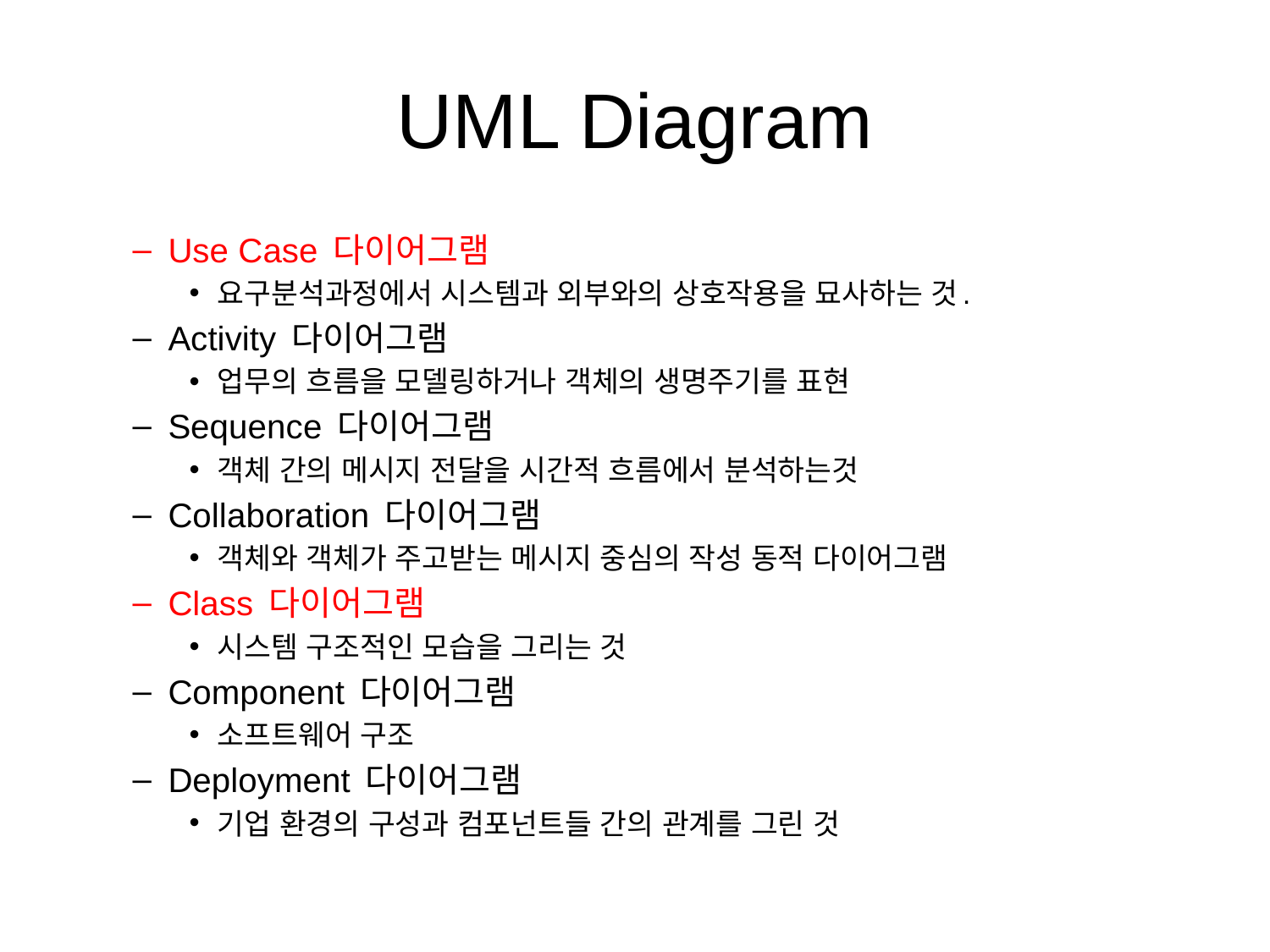

# UML Diagram
Use Case 다이어그램
요구분석과정에서 시스템과 외부와의 상호작용을 묘사하는 것.
Activity 다이어그램
업무의 흐름을 모델링하거나 객체의 생명주기를 표현
Sequence 다이어그램
객체 간의 메시지 전달을 시간적 흐름에서 분석하는것
Collaboration 다이어그램
객체와 객체가 주고받는 메시지 중심의 작성 동적 다이어그램
Class 다이어그램
시스템 구조적인 모습을 그리는 것
Component 다이어그램
소프트웨어 구조
Deployment 다이어그램
기업 환경의 구성과 컴포넌트들 간의 관계를 그린 것